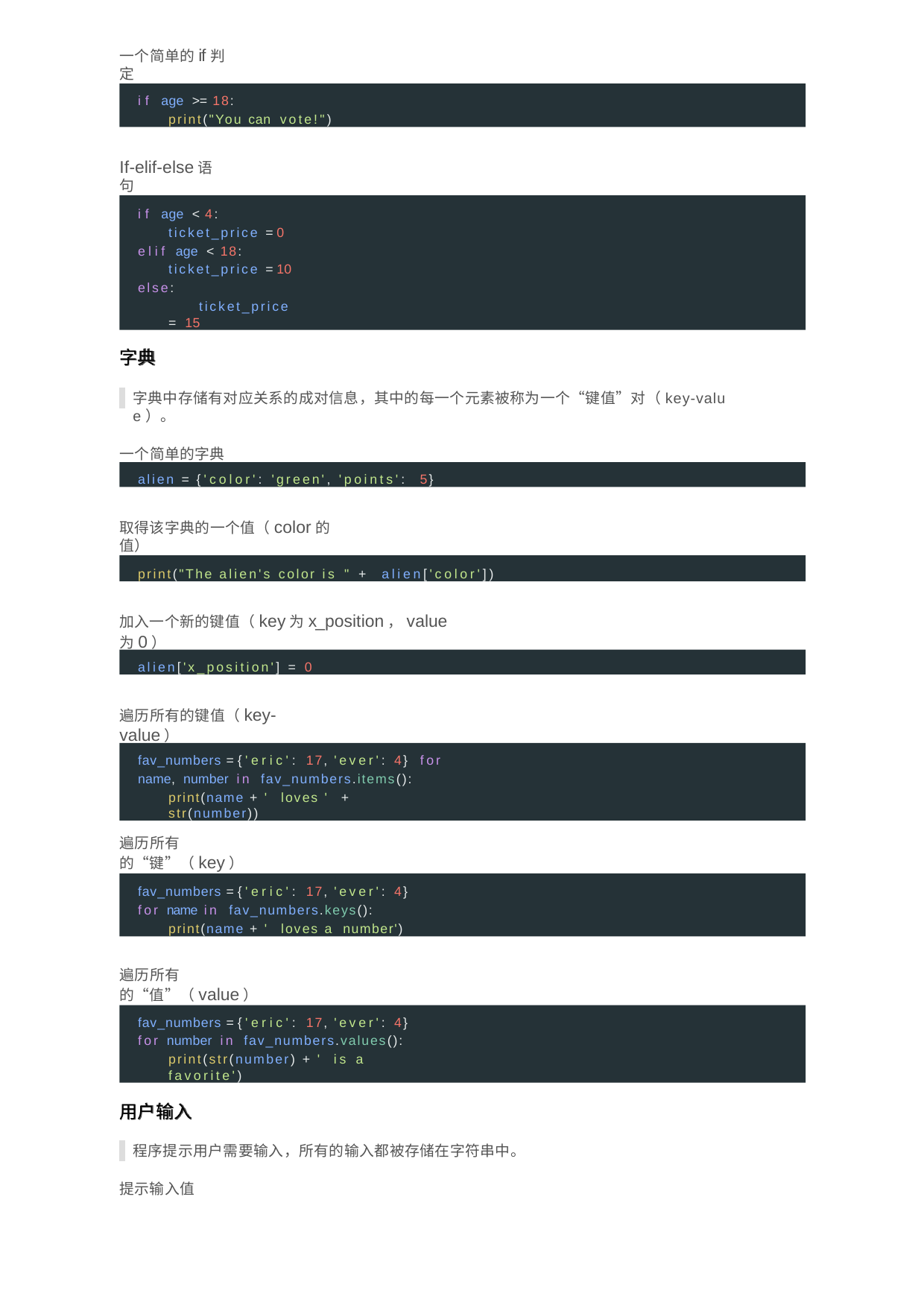

⼀个简单的if判定
if age  >= 18:
print("You can  vote!")
If-elif-else语句
if age  < 4:
ticket_price = 0  elif age  < 18:
ticket_price = 10  else:
ticket_price =  15
字典

字典中存储有对应关系的成对信息，其中的每一个元素被称为一个“键值”对（key-value）。

⼀个简单的字典

alien =  {'color': 'green', 'points': 5}
取得该字典的⼀个值（color的值）
print("The alien's color is " +    alien['color'])
加⼊⼀个新的键值（key为x_position，value为0）
alien['x_position'] =  0
遍历所有的键值（key-value）
fav_numbers = {'eric': 17, 'ever': 4}  for name,  number  in fav_numbers.items():
print(name +  ' loves ' +  str(number))
遍历所有的“键”（key）
fav_numbers = {'eric': 17, 'ever': 4}  for name  in fav_numbers.keys():
print(name +  ' loves a  number')
遍历所有的“值”（value）
fav_numbers = {'eric': 17, 'ever': 4}  for number  in fav_numbers.values():
print(str(number) +  ' is a  favorite')
⽤⼾输⼊

程序提示用户需要输入，所有的输入都被存储在字符串中。

提⽰输⼊值